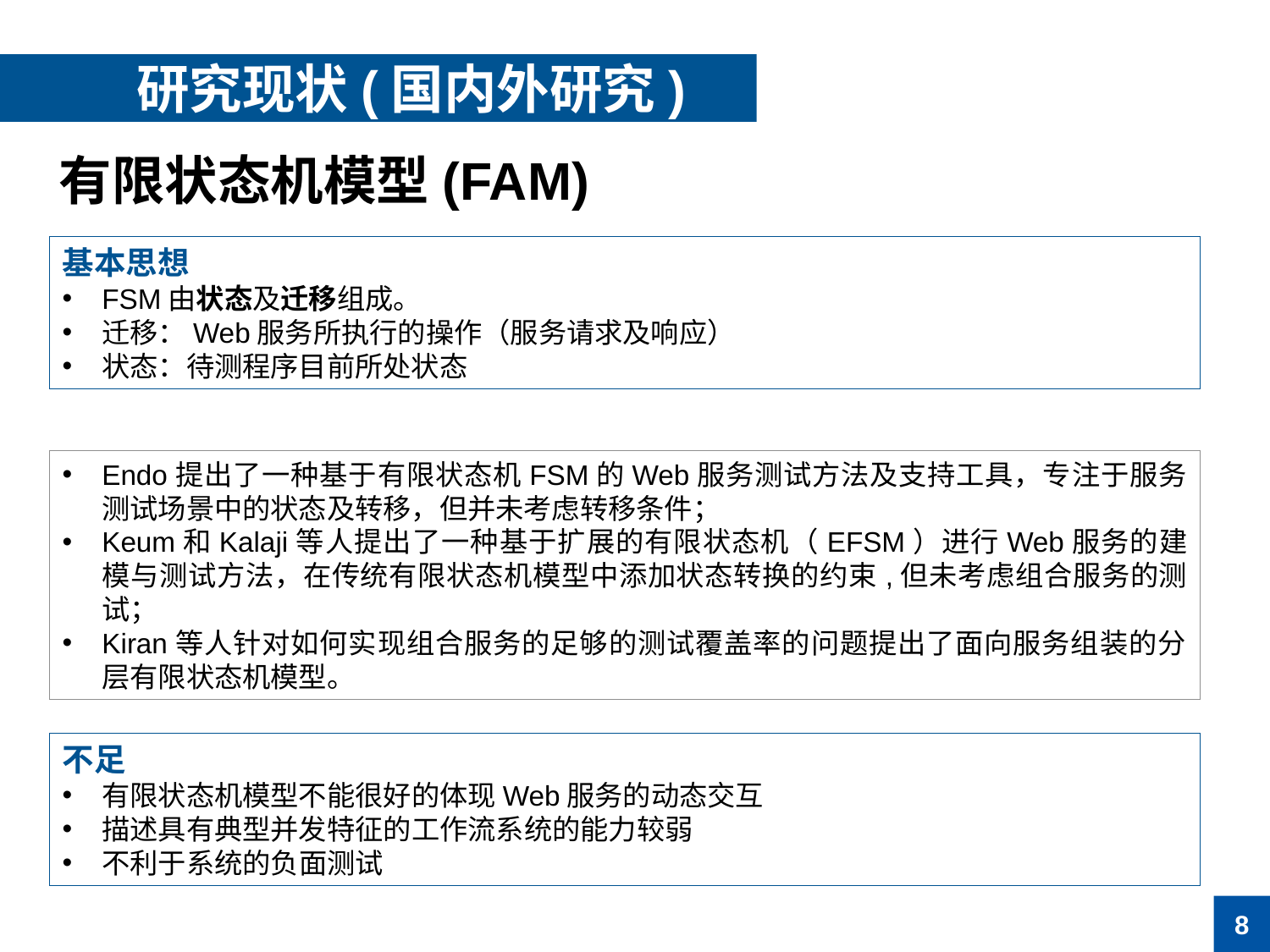

研究现状(国内外研究)
有限状态机模型(FAM)
基本思想
FSM由状态及迁移组成。
迁移：Web服务所执行的操作（服务请求及响应）
状态：待测程序目前所处状态
Endo提出了一种基于有限状态机FSM的Web服务测试方法及支持工具，专注于服务测试场景中的状态及转移，但并未考虑转移条件；
Keum和Kalaji等人提出了一种基于扩展的有限状态机（EFSM）进行Web服务的建模与测试方法，在传统有限状态机模型中添加状态转换的约束,但未考虑组合服务的测试；
Kiran等人针对如何实现组合服务的足够的测试覆盖率的问题提出了面向服务组装的分层有限状态机模型。
不足
有限状态机模型不能很好的体现Web服务的动态交互
描述具有典型并发特征的工作流系统的能力较弱
不利于系统的负面测试
8